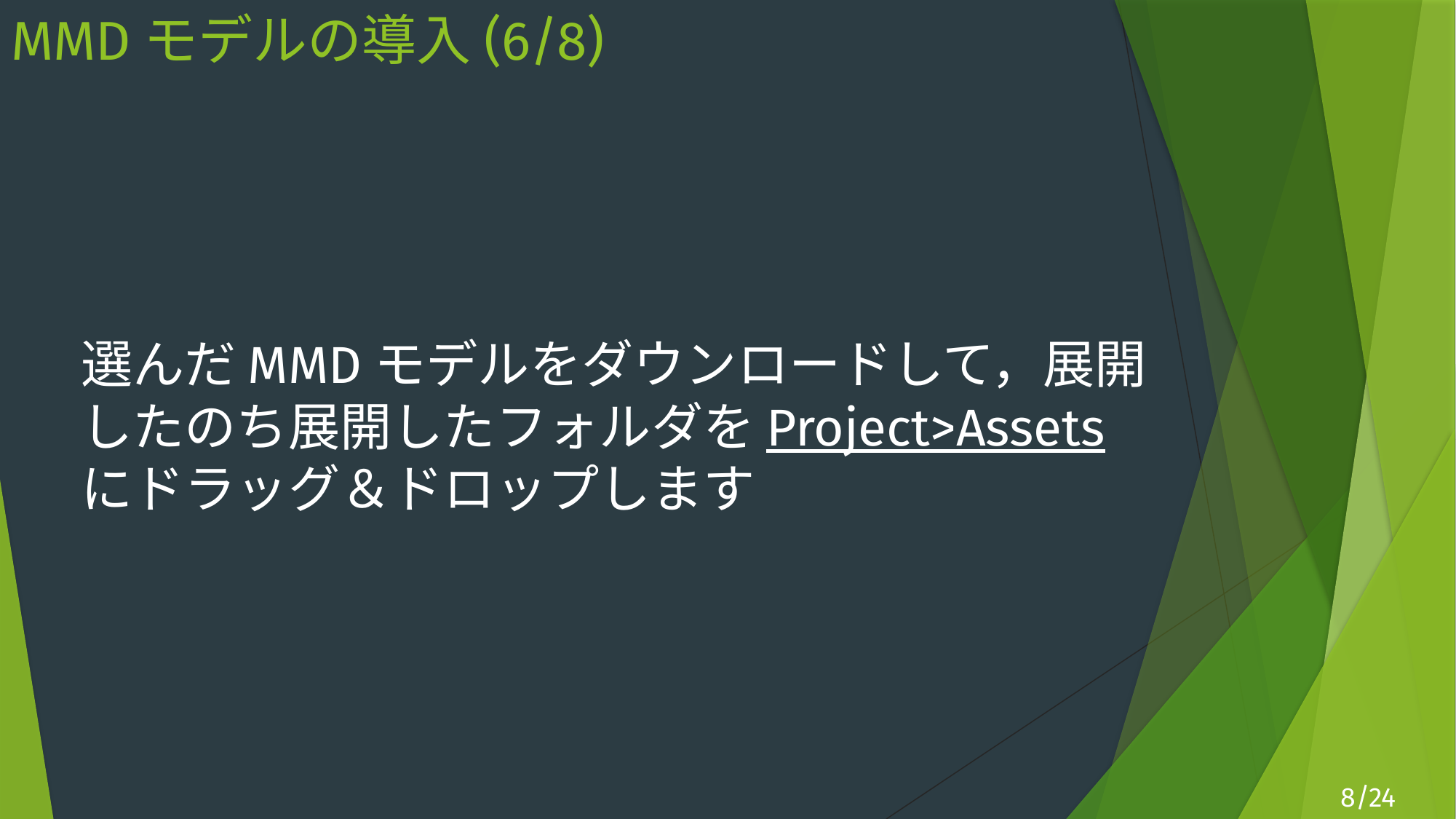

# MMDモデルの導入(6/8)
選んだMMDモデルをダウンロードして，展開したのち展開したフォルダをProject>Assets にドラッグ＆ドロップします
8/24